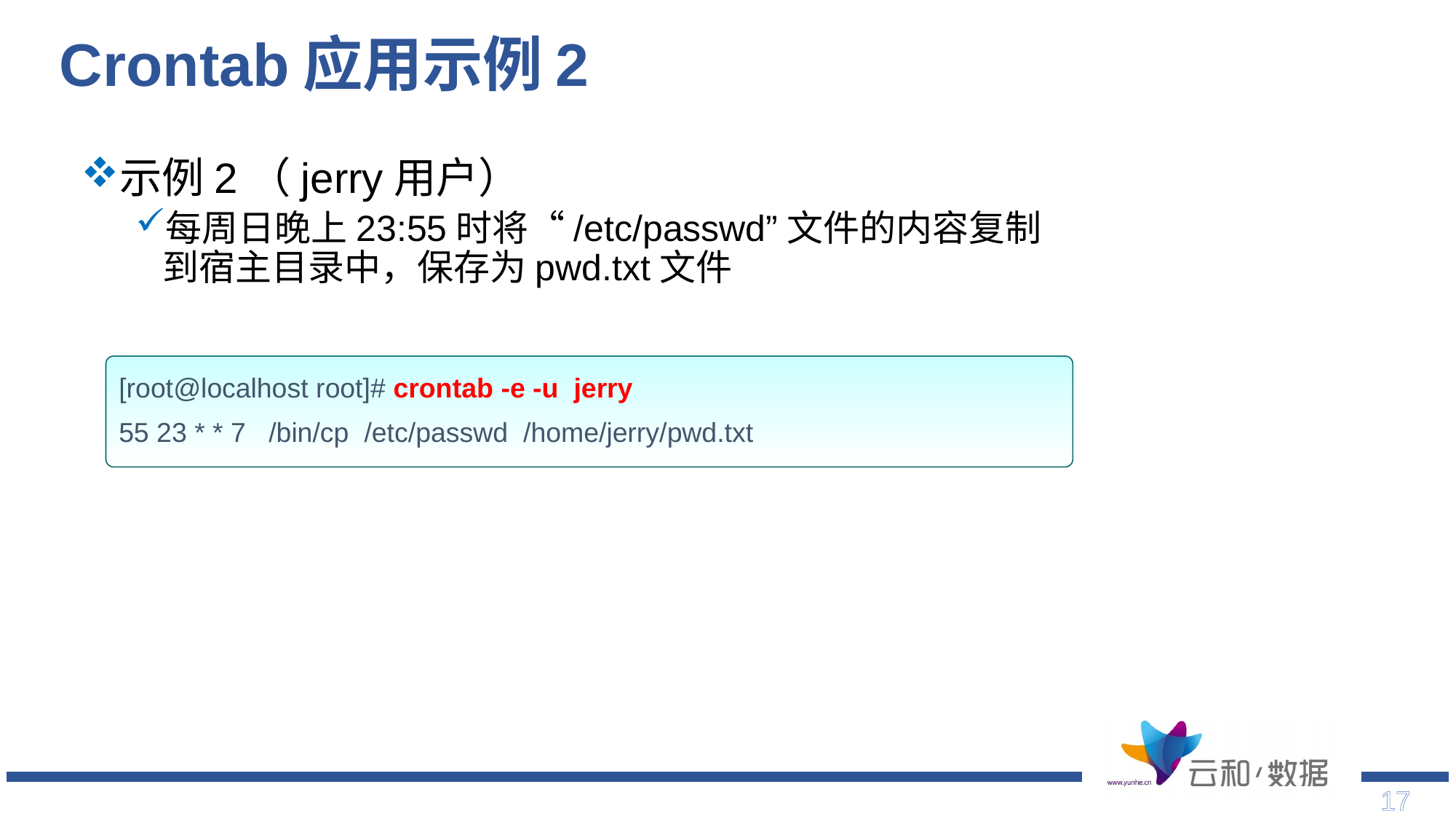

# Crontab应用示例2
示例2（jerry用户）
每周日晚上23:55时将“/etc/passwd”文件的内容复制到宿主目录中，保存为pwd.txt文件

[root@localhost root]# crontab -e -u  jerry
55 23 * * 7   /bin/cp  /etc/passwd  /home/jerry/pwd.txt